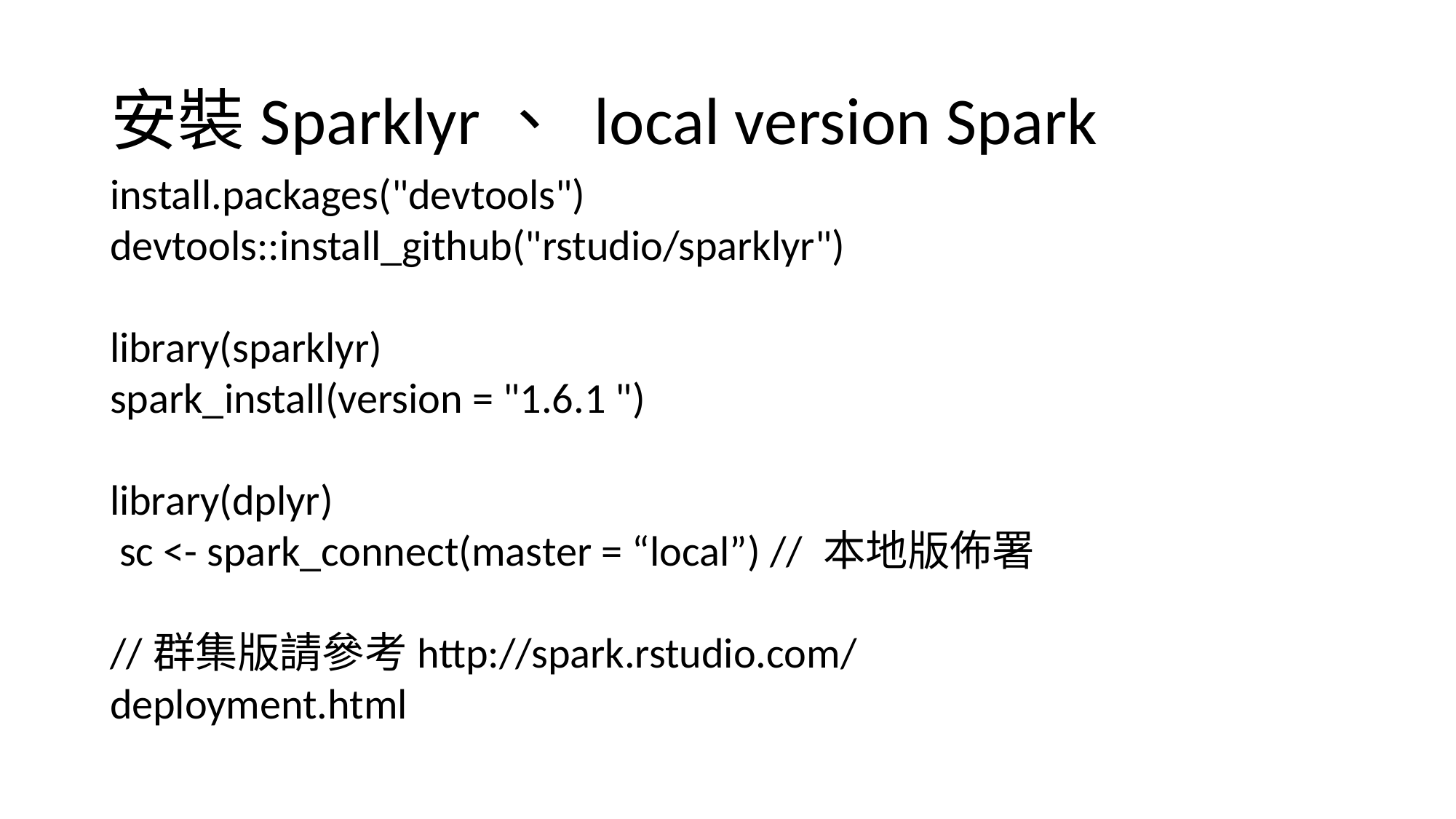

# 安裝Sparklyr、 local version Spark
install.packages("devtools")
devtools::install_github("rstudio/sparklyr")

library(sparklyr)
spark_install(version = "1.6.1 ")

library(dplyr)
 sc <- spark_connect(master = “local”) // 本地版佈署

//群集版請參考http://spark.rstudio.com/deployment.html